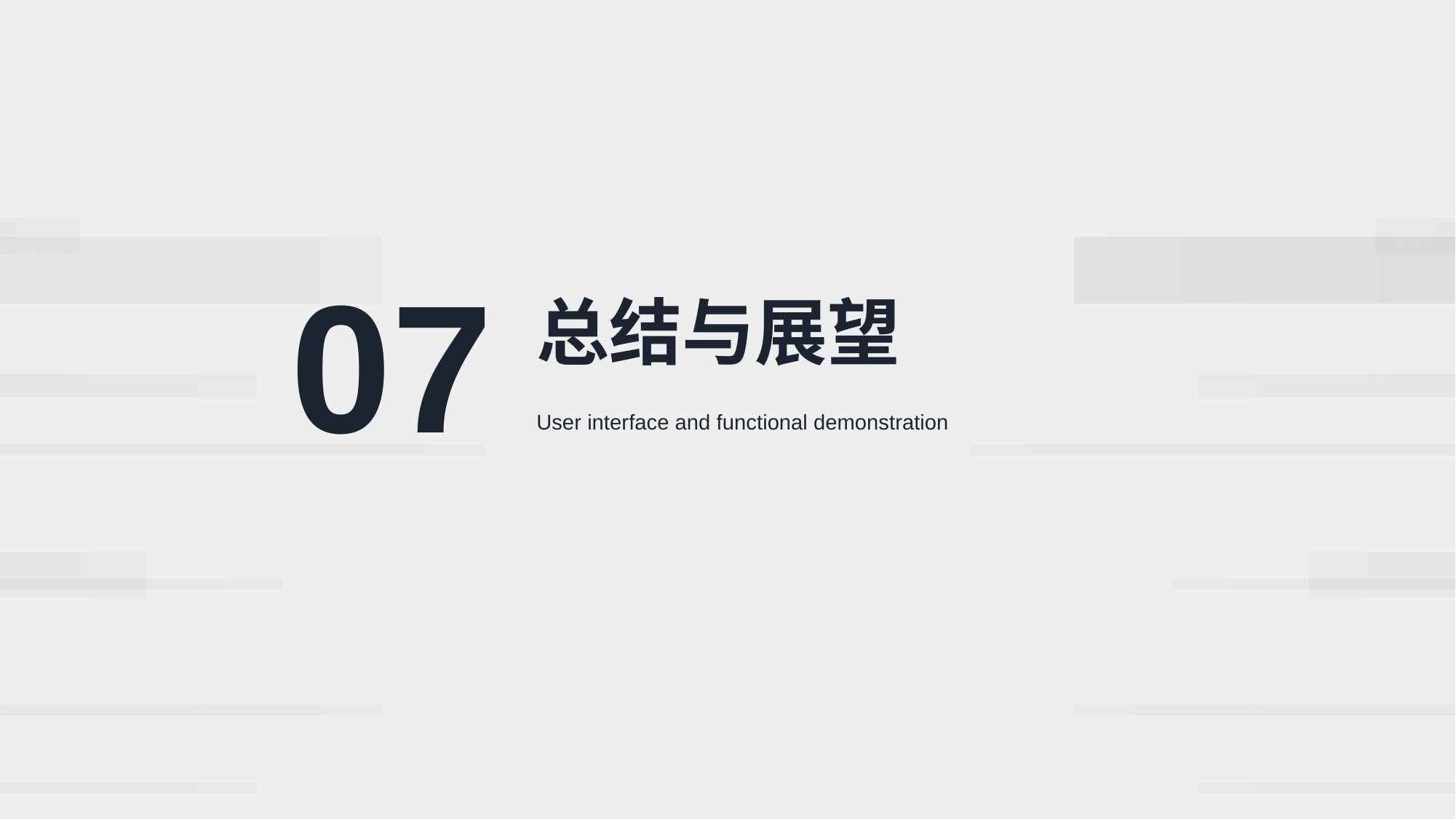

07
总结与展望
User interface and functional demonstration